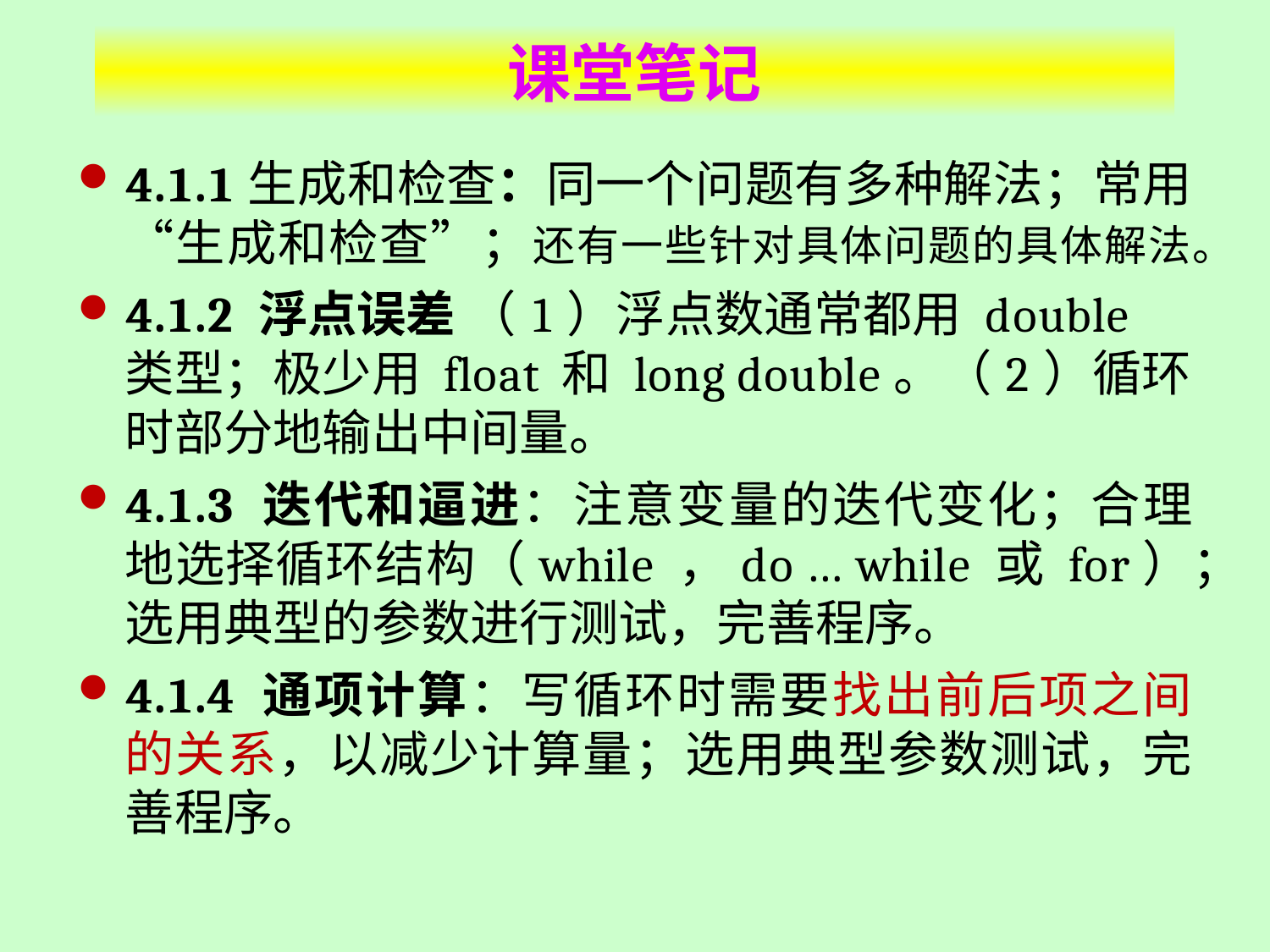

# 课堂笔记
4.1.1生成和检查：同一个问题有多种解法；常用“生成和检查”；还有一些针对具体问题的具体解法。
4.1.2 浮点误差 （1）浮点数通常都用 double 类型；极少用 float 和 long double。（2）循环时部分地输出中间量。
4.1.3 迭代和逼进：注意变量的迭代变化；合理地选择循环结构（while ，do … while 或 for）；选用典型的参数进行测试，完善程序。
4.1.4 通项计算：写循环时需要找出前后项之间的关系，以减少计算量；选用典型参数测试，完善程序。
38